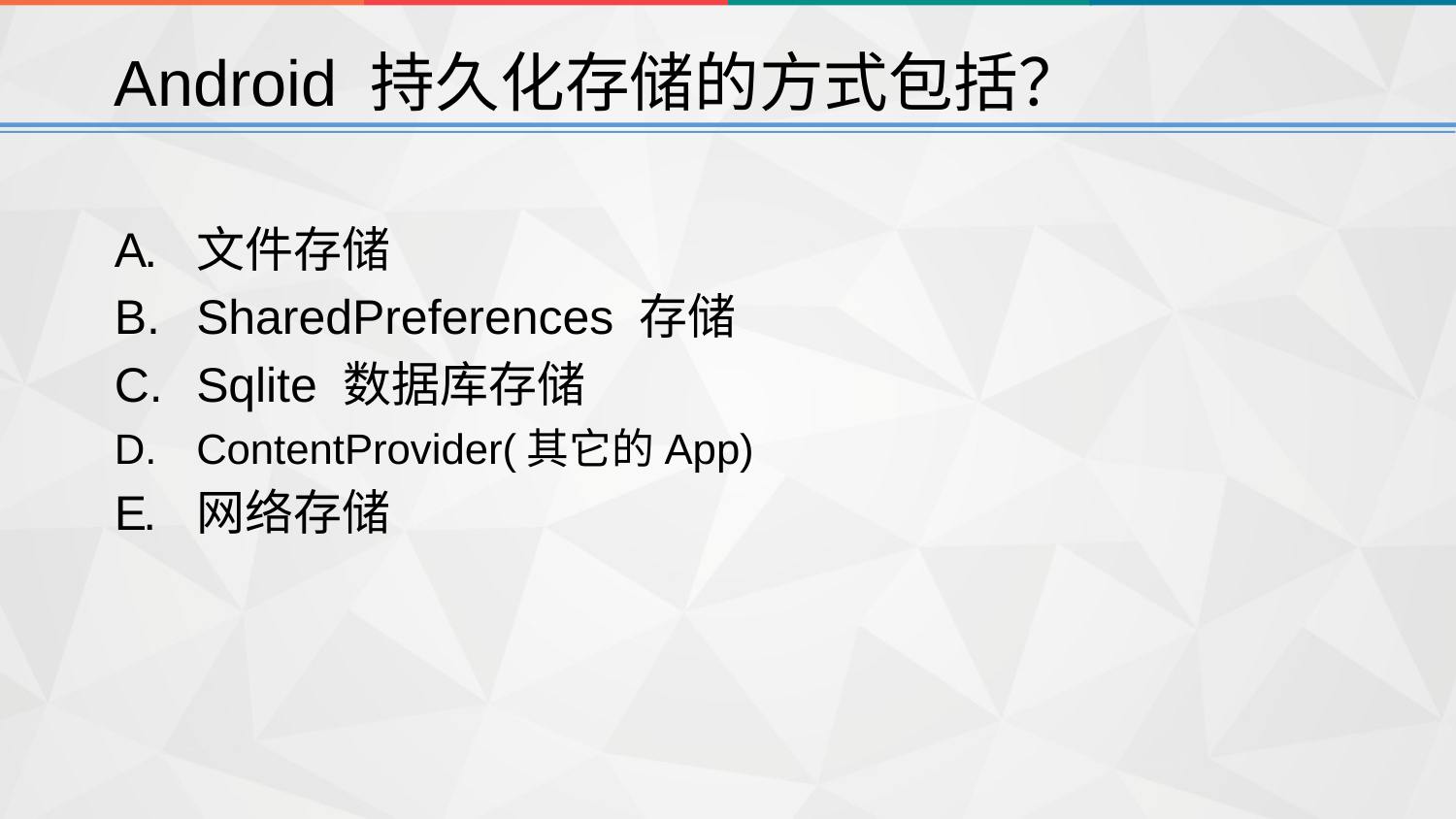

# Android 持久化存储的方式包括？
文件存储
SharedPreferences 存储
Sqlite 数据库存储
ContentProvider(其它的App)
网络存储